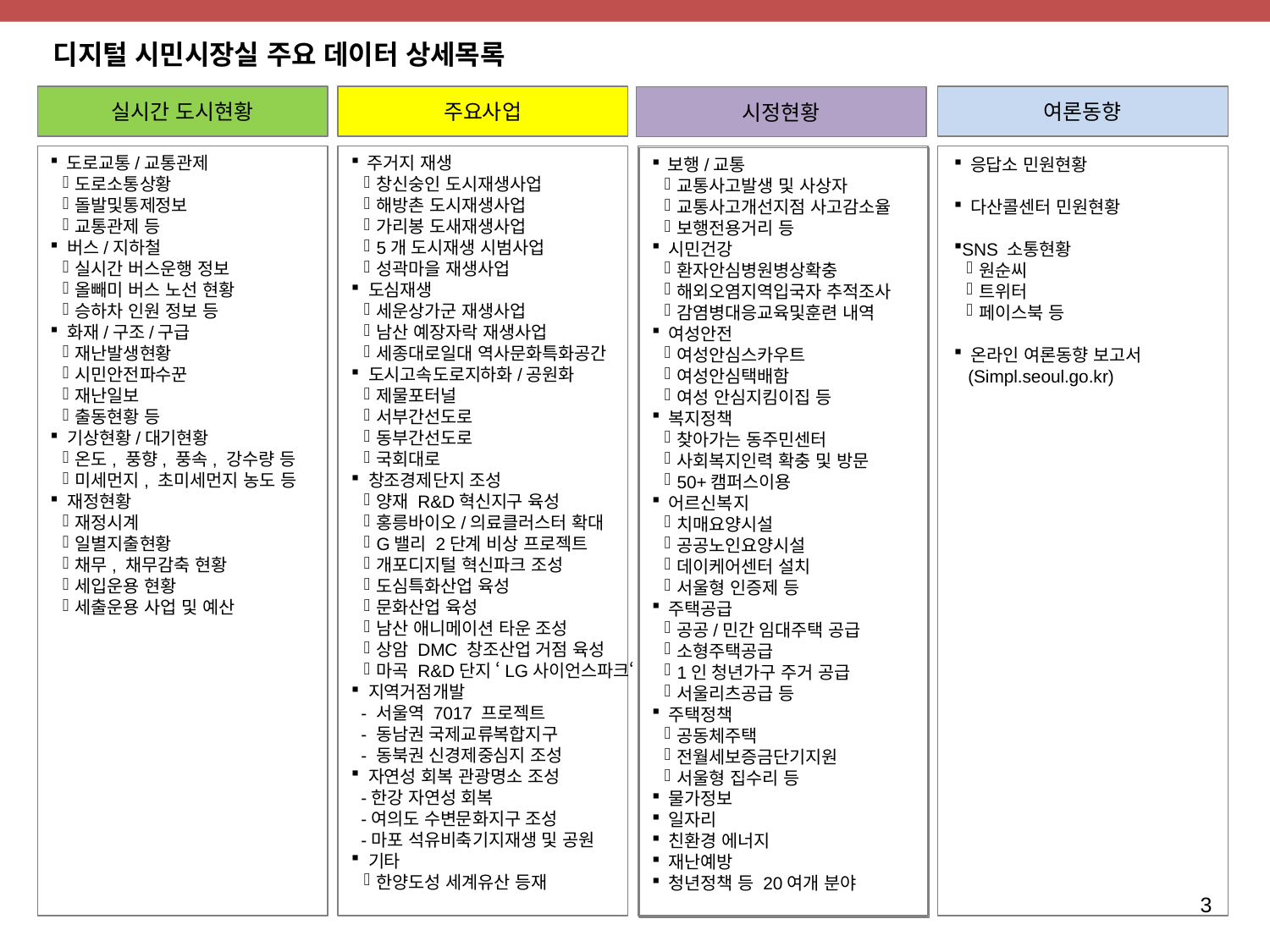

디지털 시민시장실 주요 데이터 상세목록
실시간 도시현황
주요사업
여론동향
시정현황

 도로교통/교통관제
도로소통상황
돌발및통제정보
교통관제 등
 버스/지하철
실시간 버스운행 정보
올빼미 버스 노선 현황
승하차 인원 정보 등
 화재/구조/구급
재난발생현황
시민안전파수꾼
재난일보
출동현황 등
 기상현황/대기현황
온도, 풍향, 풍속, 강수량 등
미세먼지, 초미세먼지 농도 등
 재정현황
재정시계
일별지출현황
채무, 채무감축 현황
세입운용 현황
세출운용 사업 및 예산

 주거지 재생
창신숭인 도시재생사업
해방촌 도시재생사업
가리봉 도새재생사업
5개 도시재생 시범사업
성곽마을 재생사업
 도심재생
세운상가군 재생사업
남산 예장자락 재생사업
세종대로일대 역사문화특화공간
 도시고속도로지하화/공원화
제물포터널
서부간선도로
동부간선도로
국회대로
 창조경제단지 조성
양재 R&D혁신지구 육성
홍릉바이오/의료클러스터 확대
G밸리 2단계 비상 프로젝트
개포디지털 혁신파크 조성
도심특화산업 육성
문화산업 육성
남산 애니메이션 타운 조성
상암 DMC 창조산업 거점 육성
마곡 R&D단지 ‘LG사이언스파크‘
 지역거점개발
  - 서울역 7017 프로젝트
  - 동남권 국제교류복합지구
  - 동북권 신경제중심지 조성
 자연성 회복 관광명소 조성
  -한강 자연성 회복
  -여의도 수변문화지구 조성
  -마포 석유비축기지재생 및 공원
 기타
한양도성 세계유산 등재

 보행/교통
교통사고발생 및 사상자
교통사고개선지점 사고감소율
보행전용거리 등
 시민건강
환자안심병원병상확충
해외오염지역입국자 추적조사
감염병대응교육및훈련 내역
 여성안전
여성안심스카우트
여성안심택배함
여성 안심지킴이집 등
 복지정책
찾아가는 동주민센터
사회복지인력 확충 및 방문
50+캠퍼스이용
 어르신복지
치매요양시설
공공노인요양시설
데이케어센터 설치
서울형 인증제 등
 주택공급
공공/민간 임대주택 공급
소형주택공급
1인 청년가구 주거 공급
서울리츠공급 등
 주택정책
공동체주택
전월세보증금단기지원
서울형 집수리 등
 물가정보
 일자리
 친환경 에너지
 재난예방
 청년정책 등 20여개 분야

 응답소 민원현황

 다산콜센터 민원현황

SNS 소통현황
원순씨
트위터
페이스북 등

 온라인 여론동향 보고서
  (Simpl.seoul.go.kr)